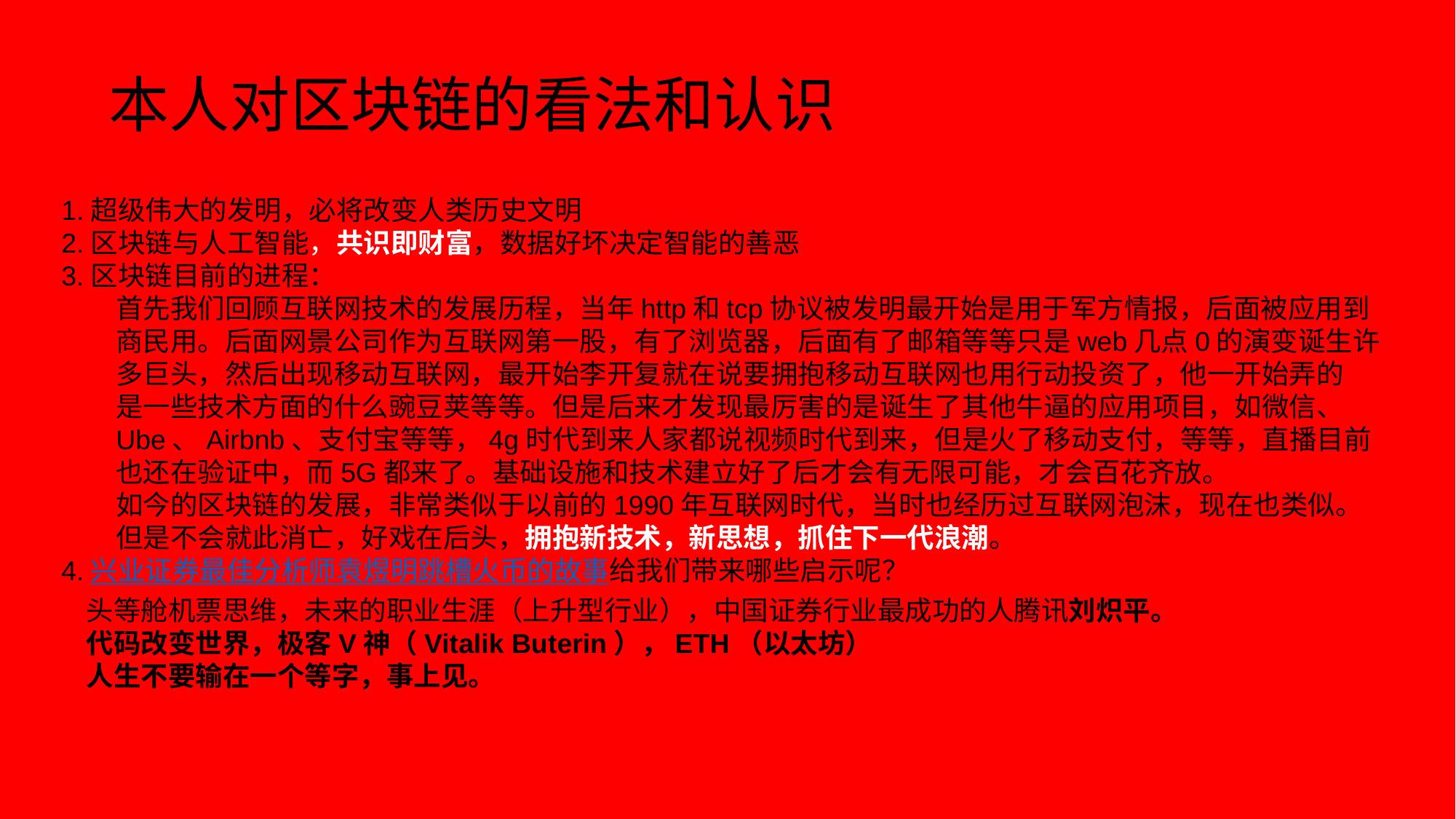

本人对区块链的看法和认识
1.超级伟大的发明，必将改变人类历史文明
2.区块链与人工智能，共识即财富，数据好坏决定智能的善恶
3.区块链目前的进程：
首先我们回顾互联网技术的发展历程，当年http和tcp协议被发明最开始是用于军方情报，后面被应用到
商民用。后面网景公司作为互联网第一股，有了浏览器，后面有了邮箱等等只是web几点0的演变诞生许
多巨头，然后出现移动互联网，最开始李开复就在说要拥抱移动互联网也用行动投资了，他一开始弄的
是一些技术方面的什么豌豆荚等等。但是后来才发现最厉害的是诞生了其他牛逼的应用项目，如微信、
Ube、Airbnb、支付宝等等，4g时代到来人家都说视频时代到来，但是火了移动支付，等等，直播目前
也还在验证中，而5G都来了。基础设施和技术建立好了后才会有无限可能，才会百花齐放。
如今的区块链的发展，非常类似于以前的1990年互联网时代，当时也经历过互联网泡沫，现在也类似。
但是不会就此消亡，好戏在后头，拥抱新技术，新思想，抓住下一代浪潮。
4.兴业证券最佳分析师袁煜明跳槽火币的故事给我们带来哪些启示呢？
   头等舱机票思维，未来的职业生涯（上升型行业），中国证券行业最成功的人腾讯刘炽平。
   代码改变世界，极客V神（Vitalik Buterin），ETH（以太坊）
   人生不要输在一个等字，事上见。